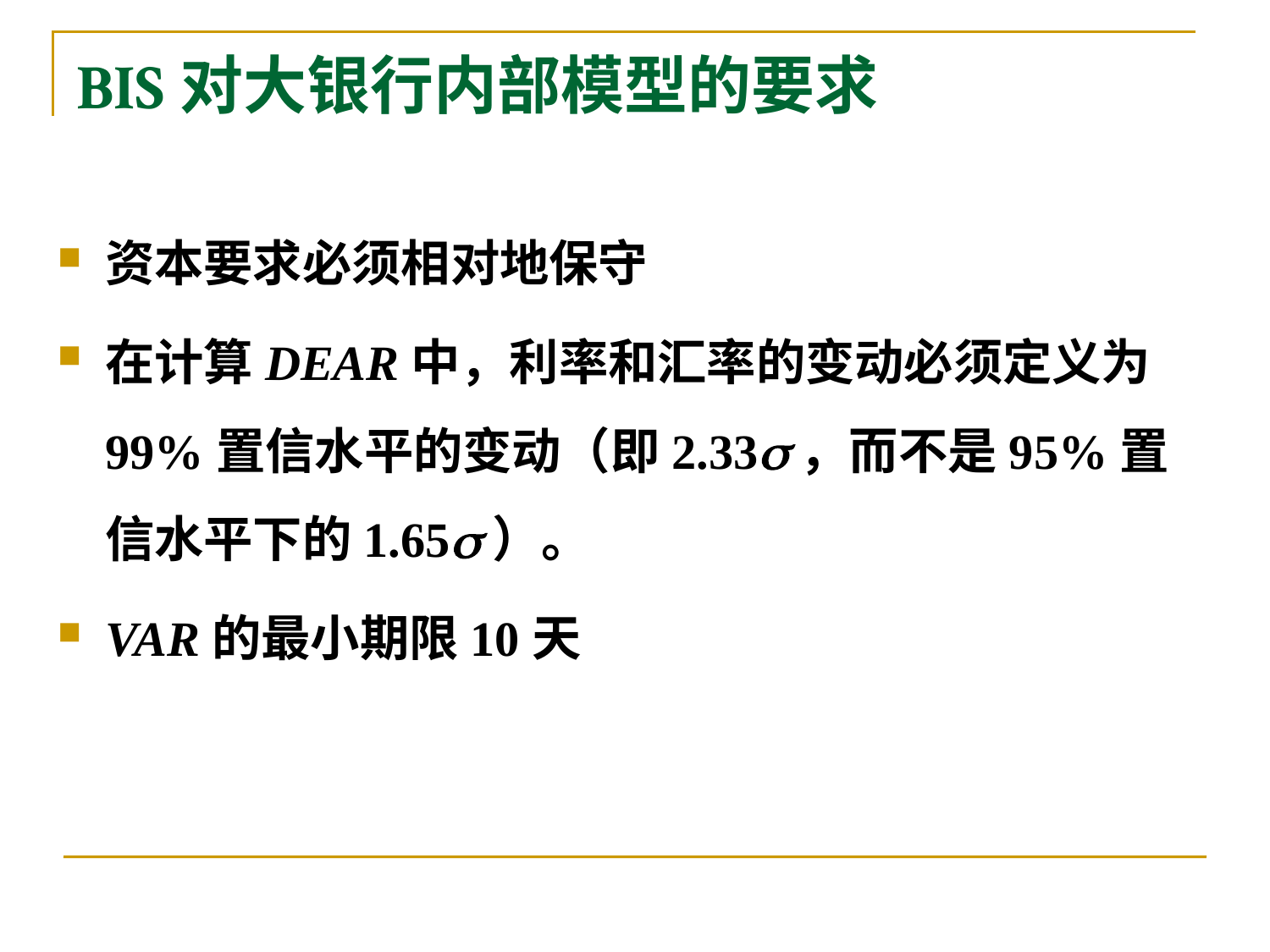

# BIS对大银行内部模型的要求
资本要求必须相对地保守
在计算DEAR中，利率和汇率的变动必须定义为99%置信水平的变动（即2.33σ，而不是95%置信水平下的1.65σ）。
VAR的最小期限10天